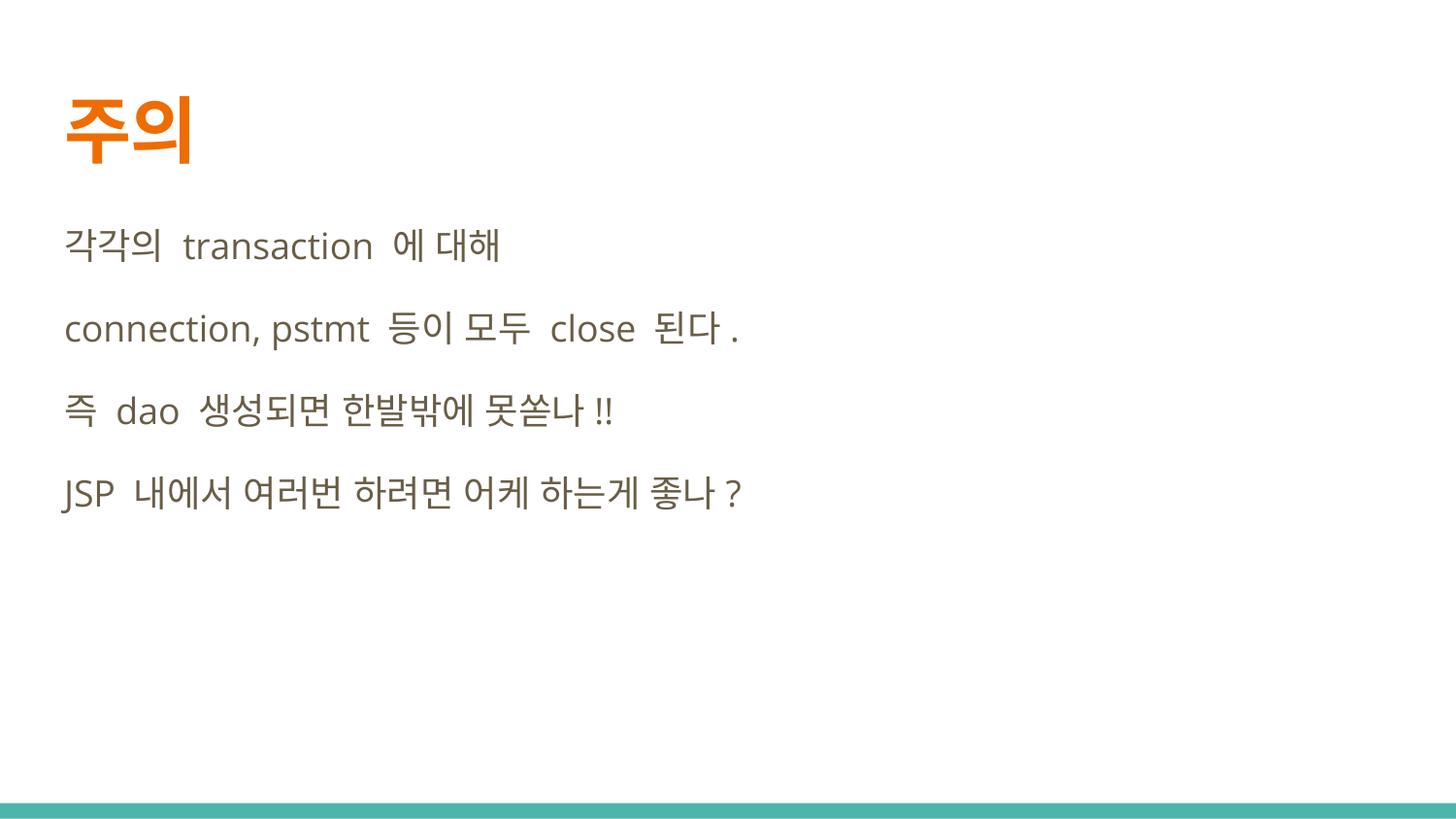

# 주의
각각의 transaction 에 대해
connection, pstmt 등이 모두 close 된다.
즉 dao 생성되면 한발밖에 못쏟나!!
JSP 내에서 여러번 하려면 어케 하는게 좋나?